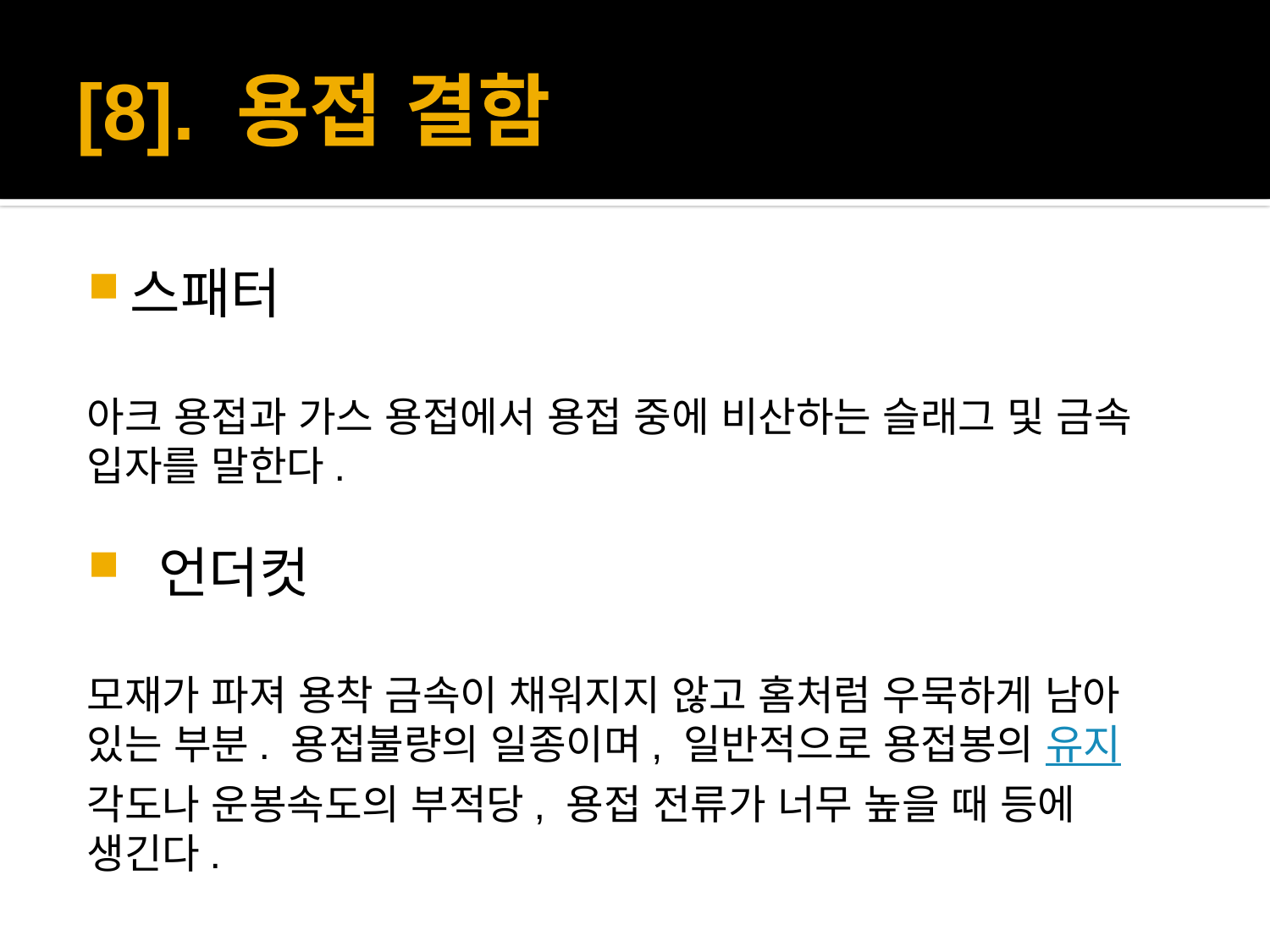

# [8]. 용접 결함
스패터

아크 용접과 가스 용접에서 용접 중에 비산하는 슬래그 및 금속 입자를 말한다.

 언더컷

모재가 파져 용착 금속이 채워지지 않고 홈처럼 우묵하게 남아 있는 부분. 용접불량의 일종이며, 일반적으로 용접봉의 유지 각도나 운봉속도의 부적당, 용접 전류가 너무 높을 때 등에 생긴다.